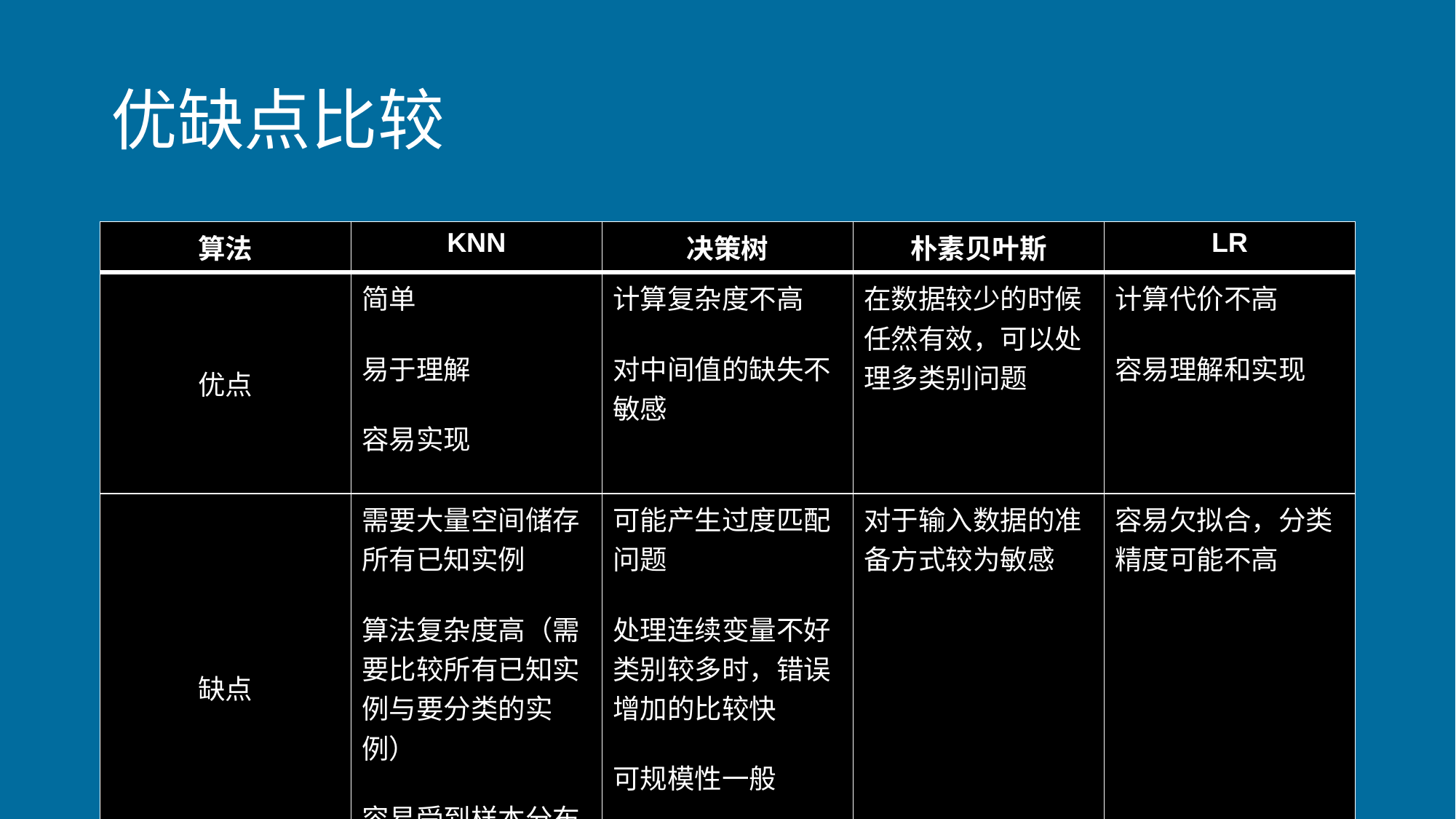

# 优缺点比较
| 算法 | KNN | 决策树 | 朴素贝叶斯 | LR |
| --- | --- | --- | --- | --- |
| 优点 | 简单 易于理解 容易实现 | 计算复杂度不高 对中间值的缺失不敏感 | 在数据较少的时候任然有效，可以处理多类别问题 | 计算代价不高 容易理解和实现 |
| 缺点 | 需要大量空间储存所有已知实例 算法复杂度高（需要比较所有已知实例与要分类的实例） 容易受到样本分布不平衡的影响 | 可能产生过度匹配问题 处理连续变量不好 类别较多时，错误增加的比较快 可规模性一般 | 对于输入数据的准备方式较为敏感 | 容易欠拟合，分类精度可能不高 |